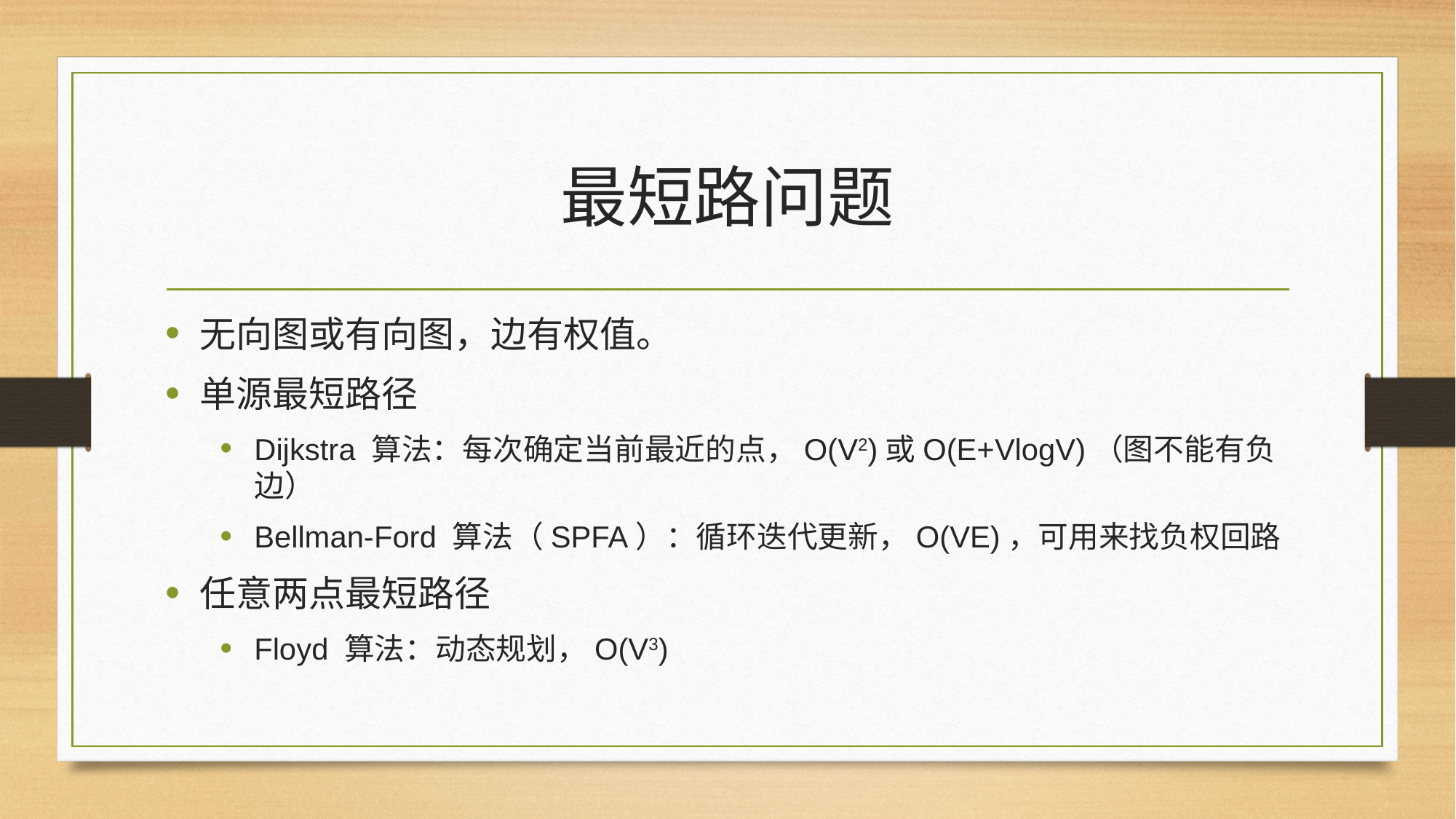

# 最短路问题
无向图或有向图，边有权值。
单源最短路径
Dijkstra 算法：每次确定当前最近的点，O(V2)或O(E+VlogV)（图不能有负边）
Bellman-Ford 算法（SPFA）：循环迭代更新，O(VE)，可用来找负权回路
任意两点最短路径
Floyd 算法：动态规划，O(V3)